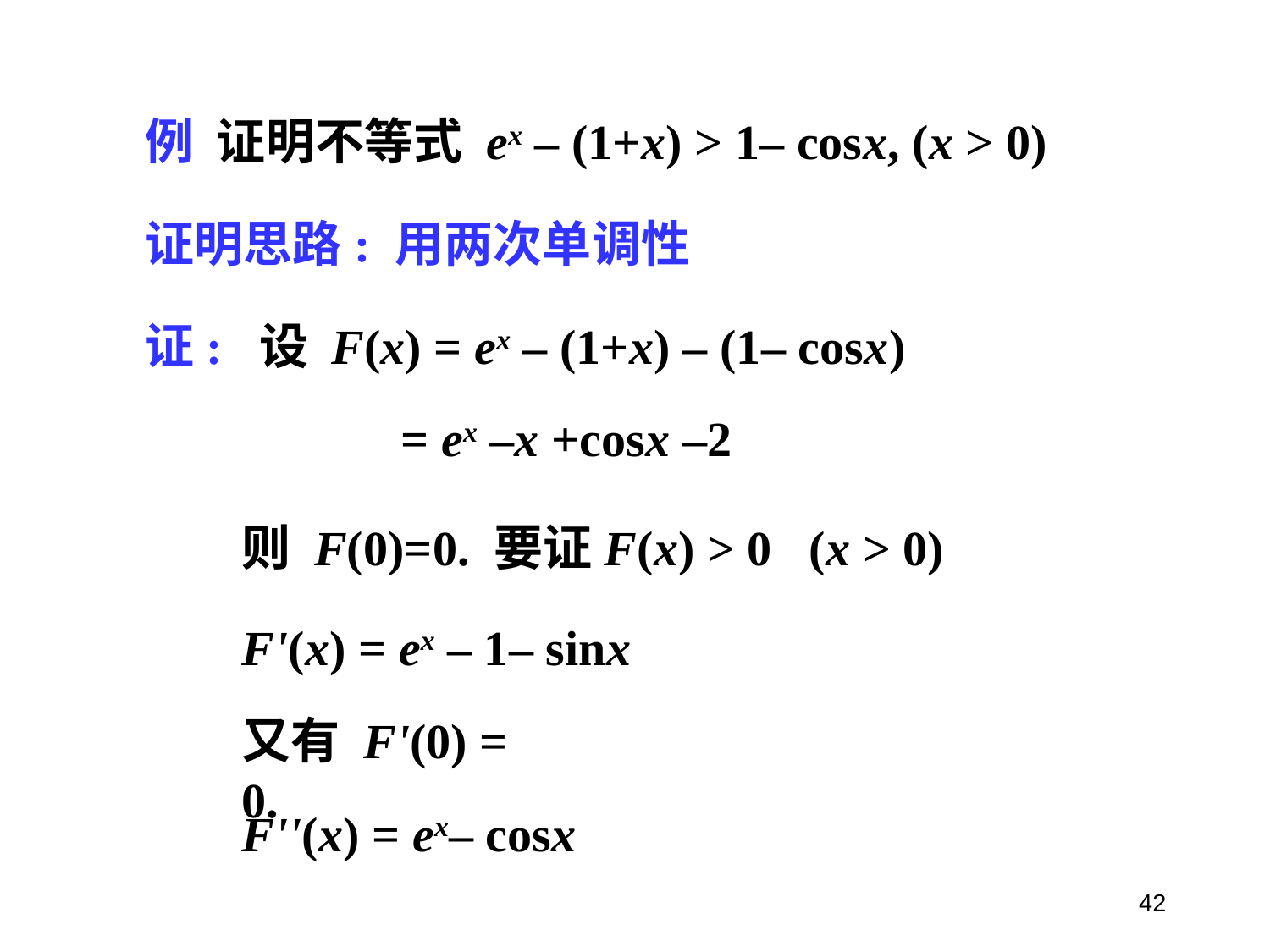

例  证明不等式 ex – (1+x) > 1– cosx, (x > 0)
证明思路: 用两次单调性
证:  设 F(x) = ex – (1+x) – (1– cosx)
= ex –x +cosx –2
则 F(0)=0. 要证F(x) > 0   (x > 0)
F'(x) = ex – 1– sinx
又有 F'(0) = 0.
F''(x) = ex– cosx
42